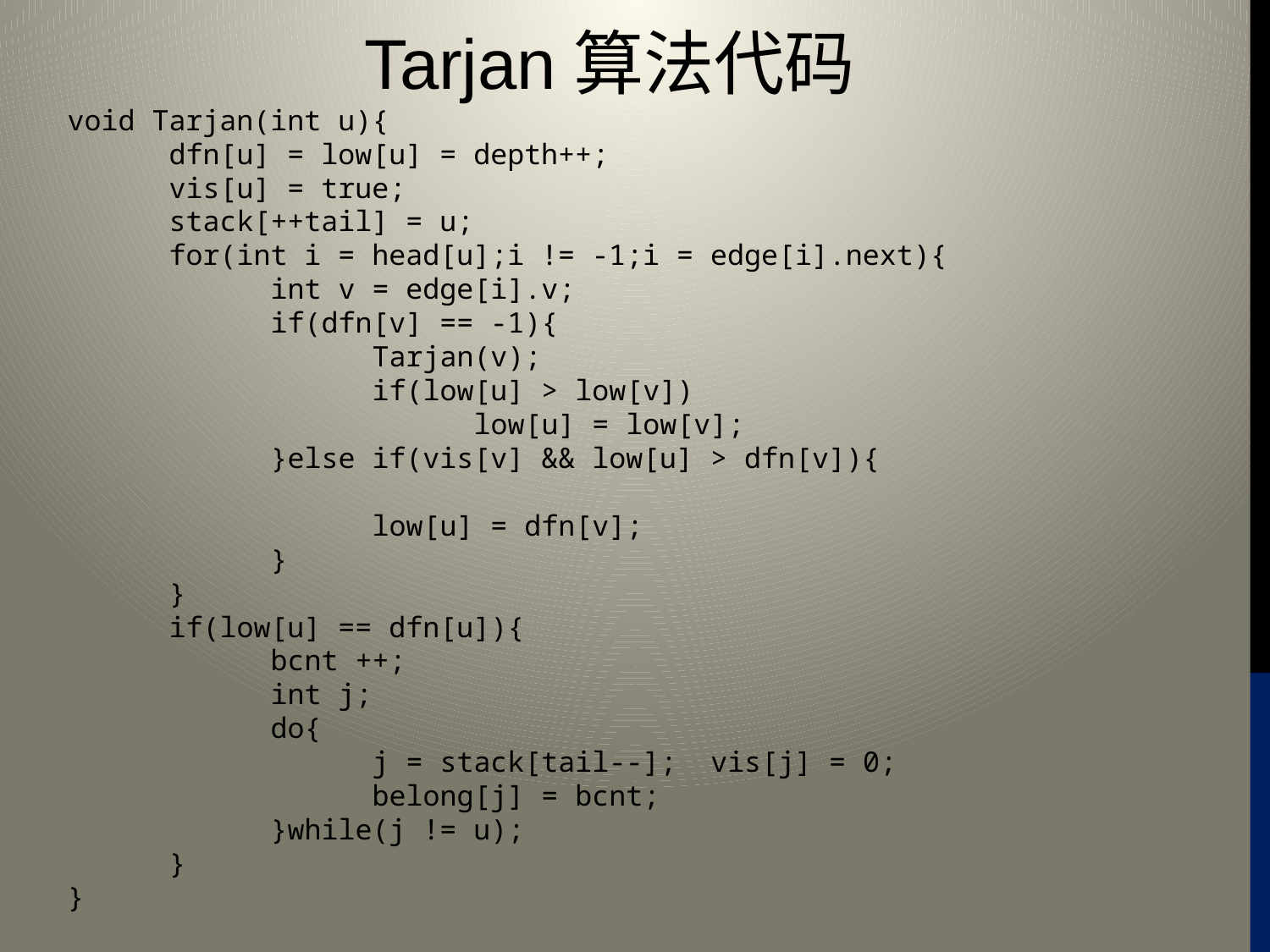

# Tarjan算法代码
void Tarjan(int u){
      dfn[u] = low[u] = depth++;
      vis[u] = true;
      stack[++tail] = u;
      for(int i = head[u];i != -1;i = edge[i].next){
            int v = edge[i].v;
            if(dfn[v] == -1){
                  Tarjan(v);
                  if(low[u] > low[v])
                        low[u] = low[v];
            }else if(vis[v] && low[u] > dfn[v]){
                  low[u] = dfn[v];
            }
      }
      if(low[u] == dfn[u]){
            bcnt ++;
            int j;
            do{
                  j = stack[tail--];  vis[j] = 0;
                  belong[j] = bcnt;
            }while(j != u);
      }
}